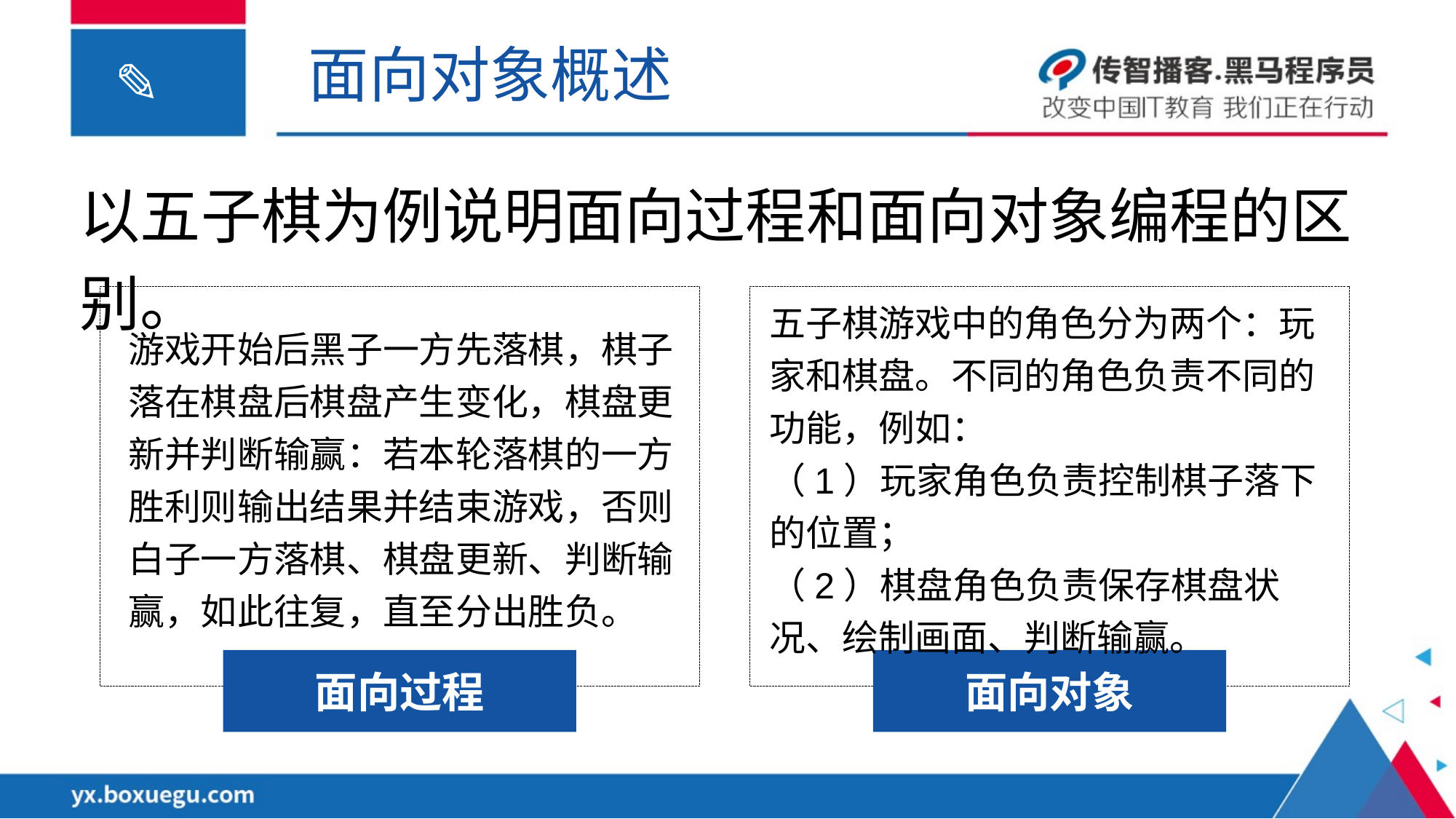

面向对象概述
以五子棋为例说明面向过程和面向对象编程的区别。

五子棋游戏中的角色分为两个：玩家和棋盘。不同的角色负责不同的功能，例如：
（1）玩家角色负责控制棋子落下的位置；
（2）棋盘角色负责保存棋盘状况、绘制画面、判断输赢。
游戏开始后黑子一方先落棋，棋子落在棋盘后棋盘产生变化，棋盘更新并判断输赢：若本轮落棋的一方胜利则输出结果并结束游戏，否则白子一方落棋、棋盘更新、判断输赢，如此往复，直至分出胜负。
面向过程
面向对象